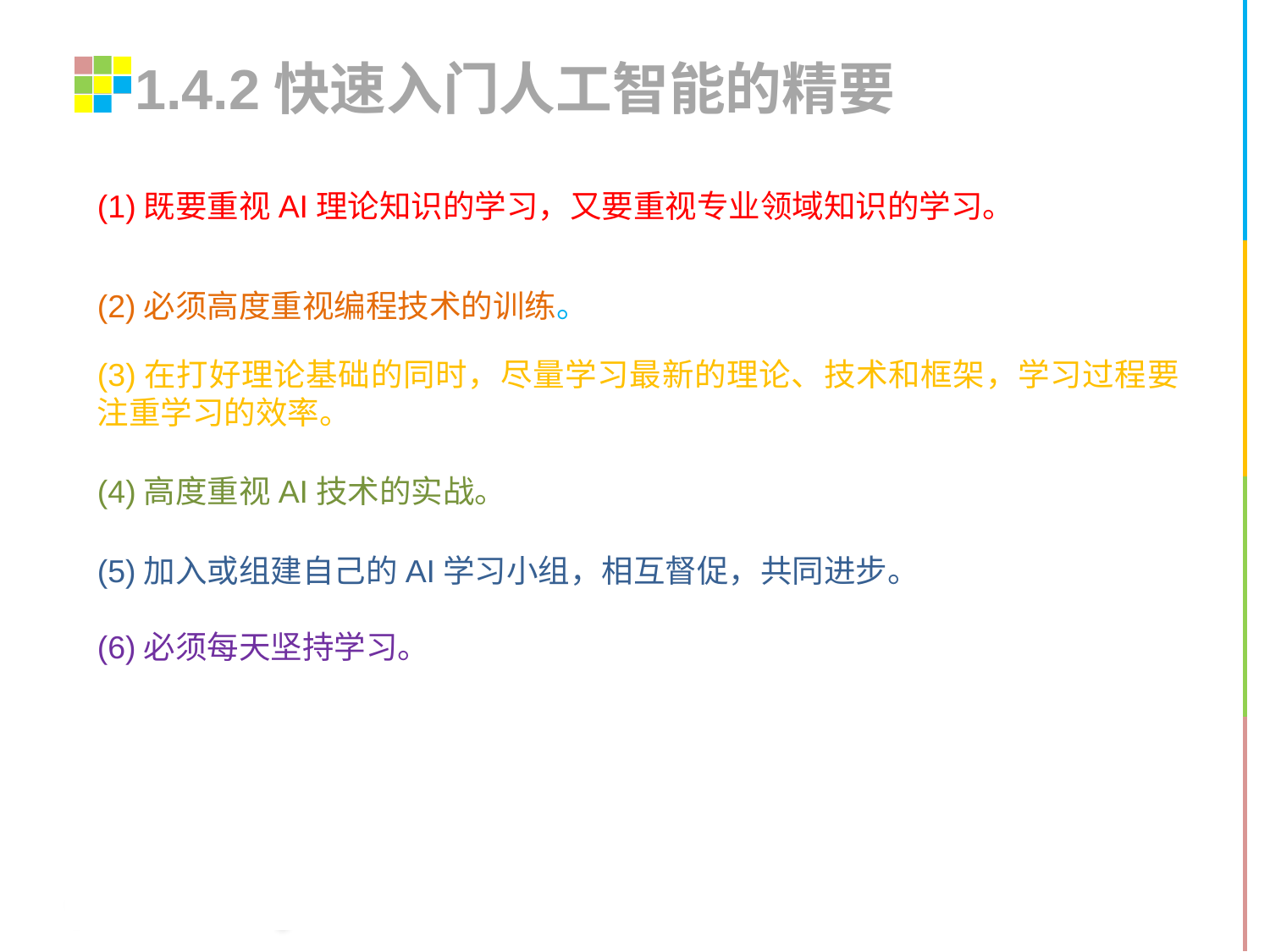

1.4.2快速入门人工智能的精要
(1)既要重视AI理论知识的学习，又要重视专业领域知识的学习。
(2)必须高度重视编程技术的训练。
(3)在打好理论基础的同时，尽量学习最新的理论、技术和框架，学习过程要注重学习的效率。
(4)高度重视AI技术的实战。
(5)加入或组建自己的AI学习小组，相互督促，共同进步。
(6)必须每天坚持学习。